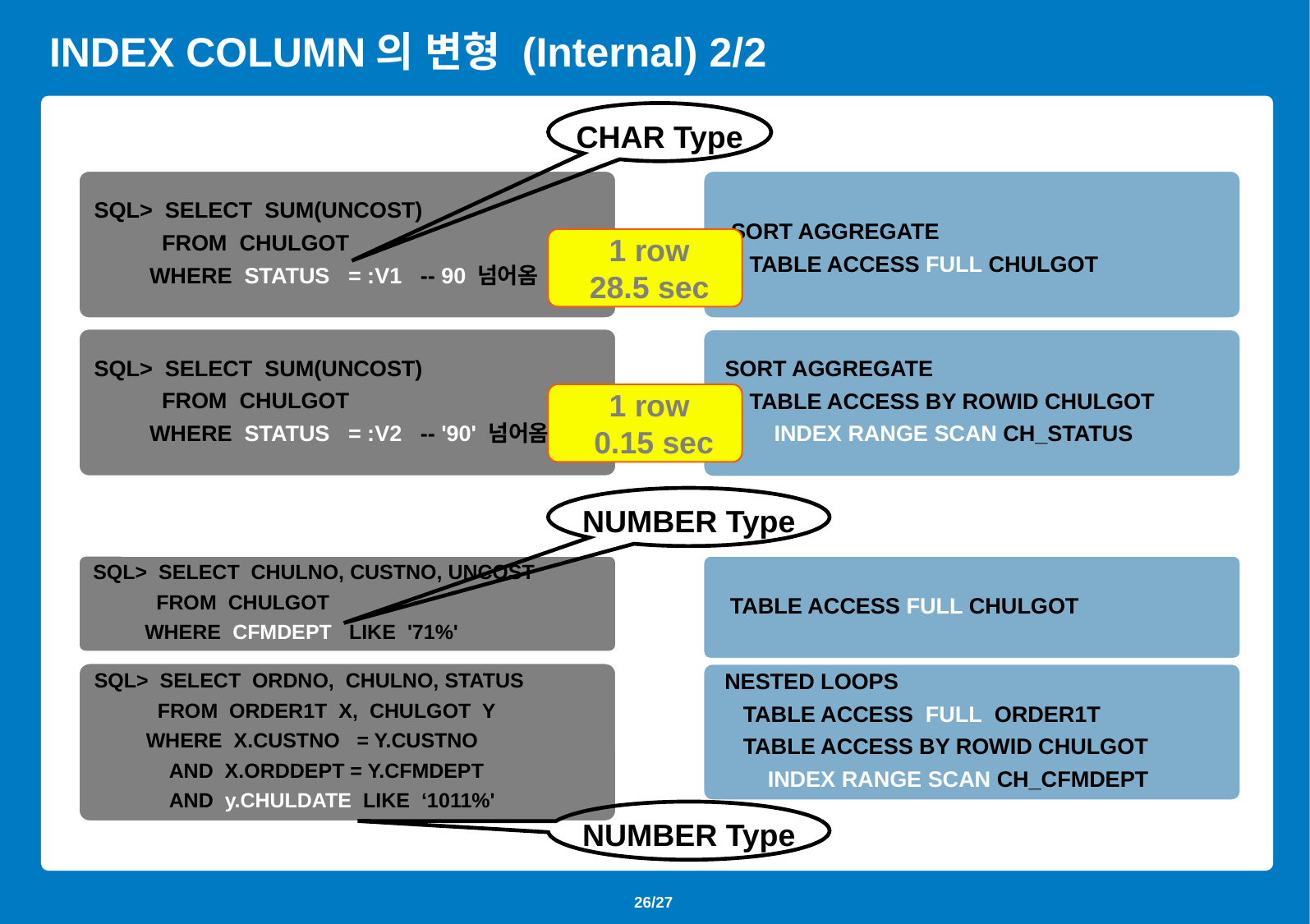

# INDEX COLUMN의 변형 (Internal) 2/2
CHAR Type
SQL>  SELECT  SUM(UNCOST)
           FROM  CHULGOT
         WHERE  STATUS   = :V1   -- 90 넘어옴
  SORT AGGREGATE
     TABLE ACCESS FULL CHULGOT

 1 row
 28.5 sec
SQL>  SELECT  SUM(UNCOST)
           FROM  CHULGOT
         WHERE  STATUS   = :V2   -- '90' 넘어옴
 SORT AGGREGATE
     TABLE ACCESS BY ROWID CHULGOT
         INDEX RANGE SCAN CH_STATUS
 1 row
  0.15 sec
NUMBER Type
SQL>  SELECT  CHULNO, CUSTNO, UNCOST
           FROM  CHULGOT
         WHERE  CFMDEPT   LIKE  '71%'

  TABLE ACCESS FULL CHULGOT

SQL>  SELECT  ORDNO,  CHULNO, STATUS
           FROM  ORDER1T  X,  CHULGOT  Y
         WHERE  X.CUSTNO   = Y.CUSTNO
             AND  X.ORDDEPT = Y.CFMDEPT
             AND  y.CHULDATE  LIKE  ‘1011%'
 NESTED LOOPS
    TABLE ACCESS  FULL  ORDER1T
    TABLE ACCESS BY ROWID CHULGOT
        INDEX RANGE SCAN CH_CFMDEPT
NUMBER Type